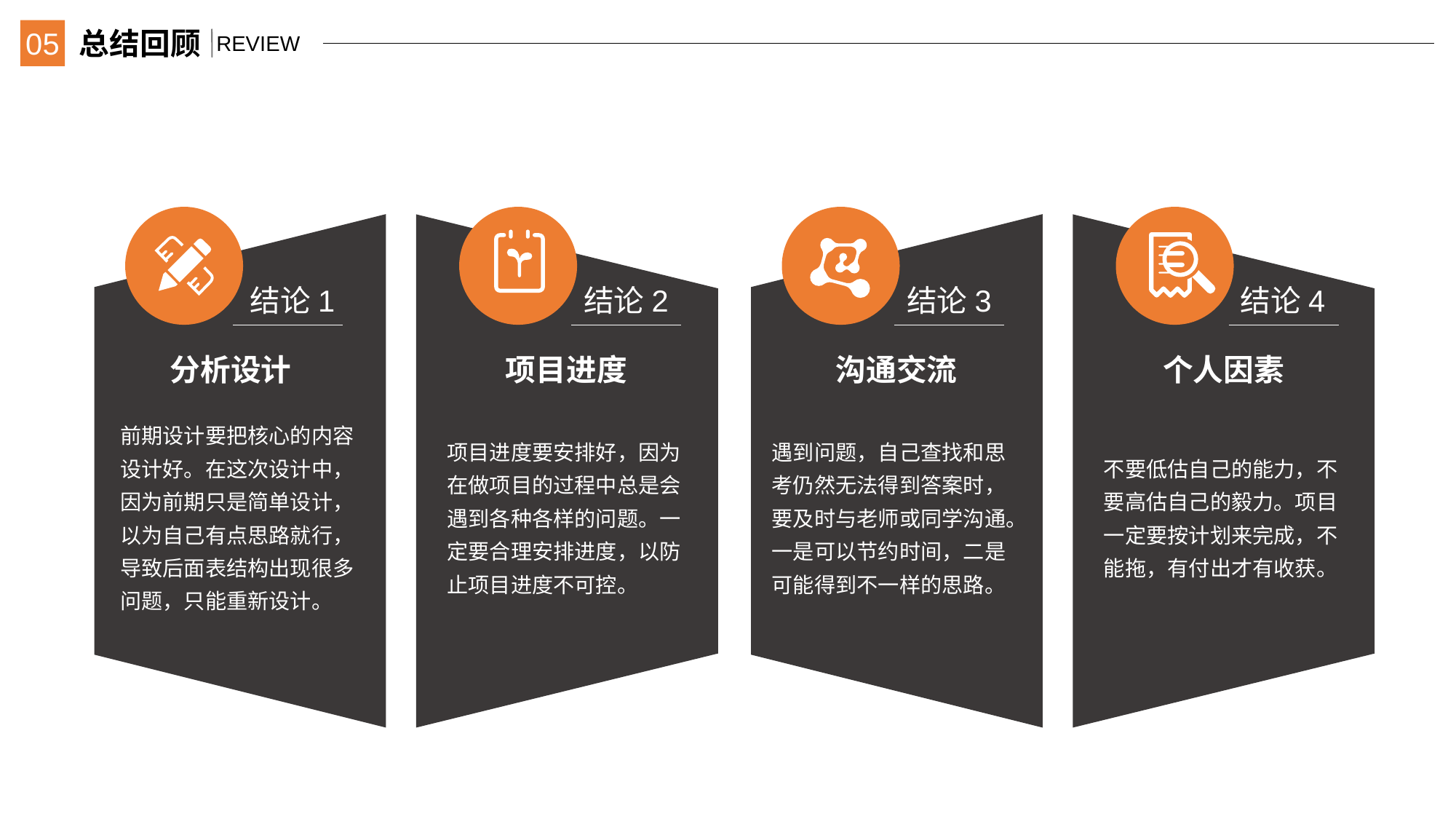

05
总结回顾

REVIEW

结论1

分析设计
前期设计要把核心的内容设计好。在这次设计中，因为前期只是简单设计，以为自己有点思路就行，导致后面表结构出现很多问题，只能重新设计。

结论2

项目进度
项目进度要安排好，因为在做项目的过程中总是会遇到各种各样的问题。一定要合理安排进度，以防止项目进度不可控。

结论3

沟通交流

结论4

个人因素
不要低估自己的能力，不要高估自己的毅力。项目一定要按计划来完成，不能拖，有付出才有收获。
遇到问题，自己查找和思考仍然无法得到答案时，要及时与老师或同学沟通。一是可以节约时间，二是可能得到不一样的思路。